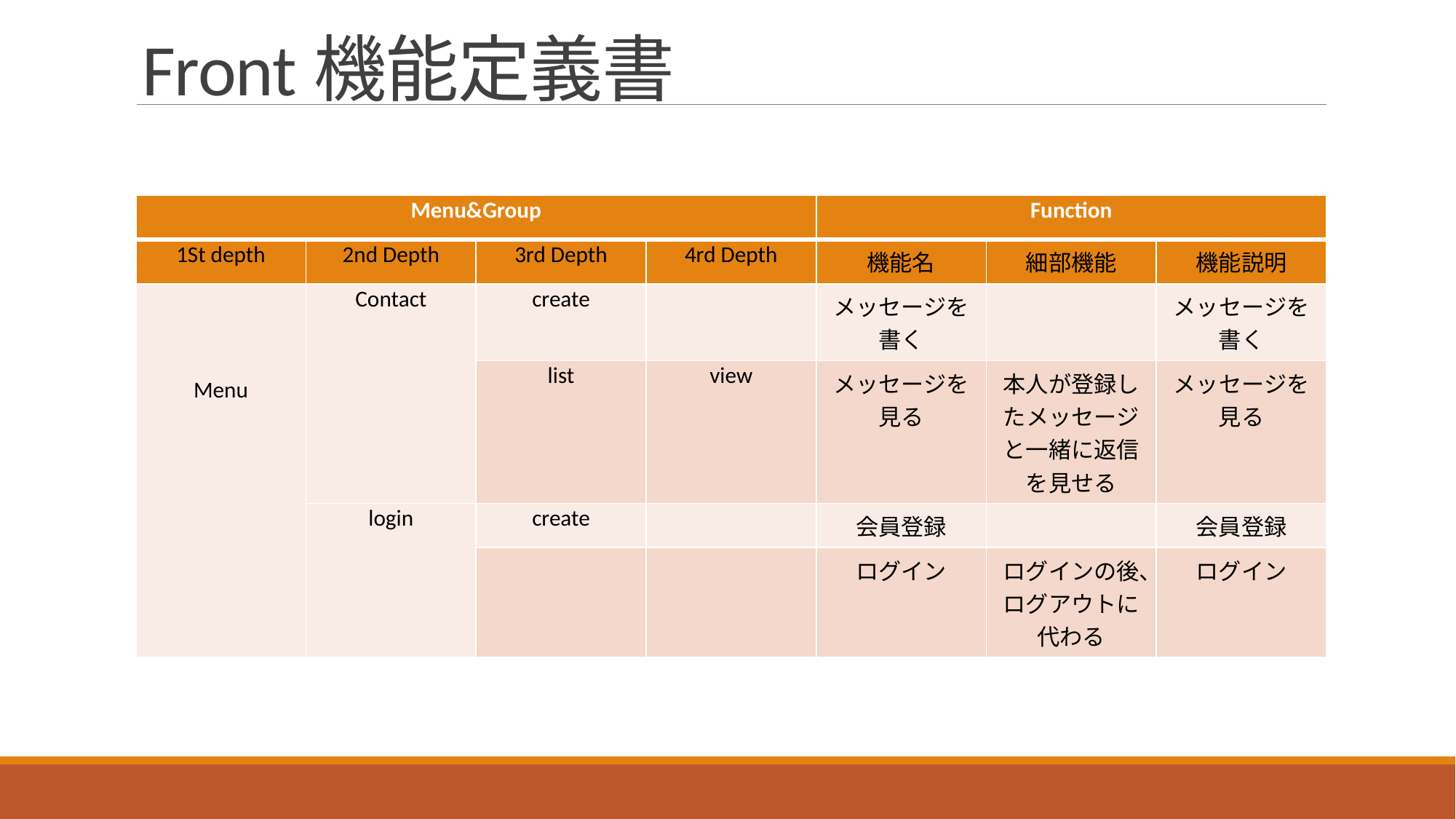

# Front機能定義書
| Menu&Group |  |  |  | Function |  |  |
| --- | --- | --- | --- | --- | --- | --- |
| 1St depth | 2nd Depth | 3rd Depth | 4rd Depth | 機能名 | 細部機能 | 機能説明 |
| Menu | Contact | create |  | メッセージを書く |  | メッセージを書く |
|  |  | list | view | メッセージを見る | 本人が登録したメッセージと一緒に返信を見せる | メッセージを見る |
|  | login | create |  | 会員登録 |  | 会員登録 |
|  |  |  |  | ログイン | ログインの後、ログアウトに代わる | ログイン |